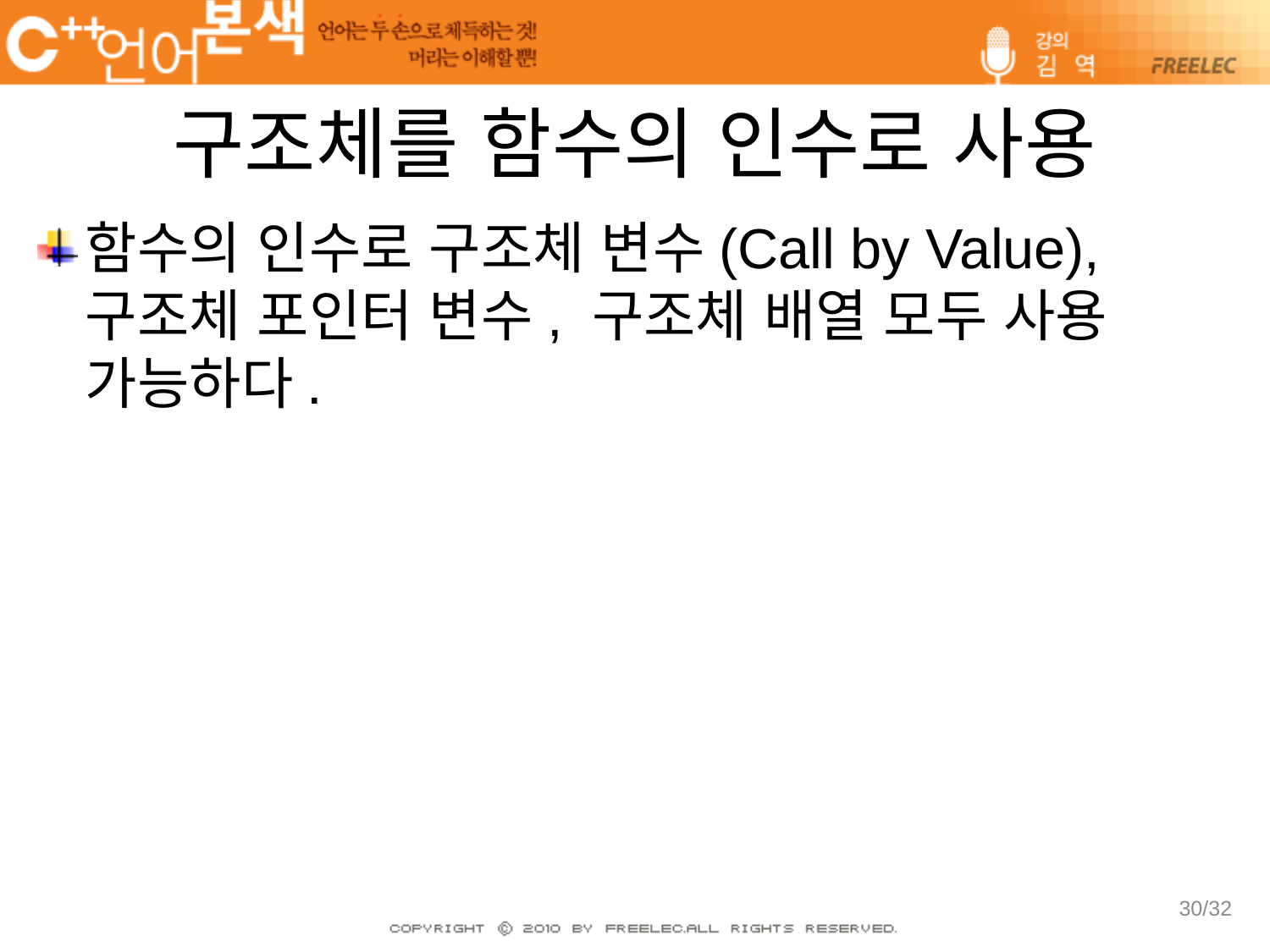

# 구조체를 함수의 인수로 사용
함수의 인수로 구조체 변수(Call by Value), 구조체 포인터 변수, 구조체 배열 모두 사용 가능하다.
30/32